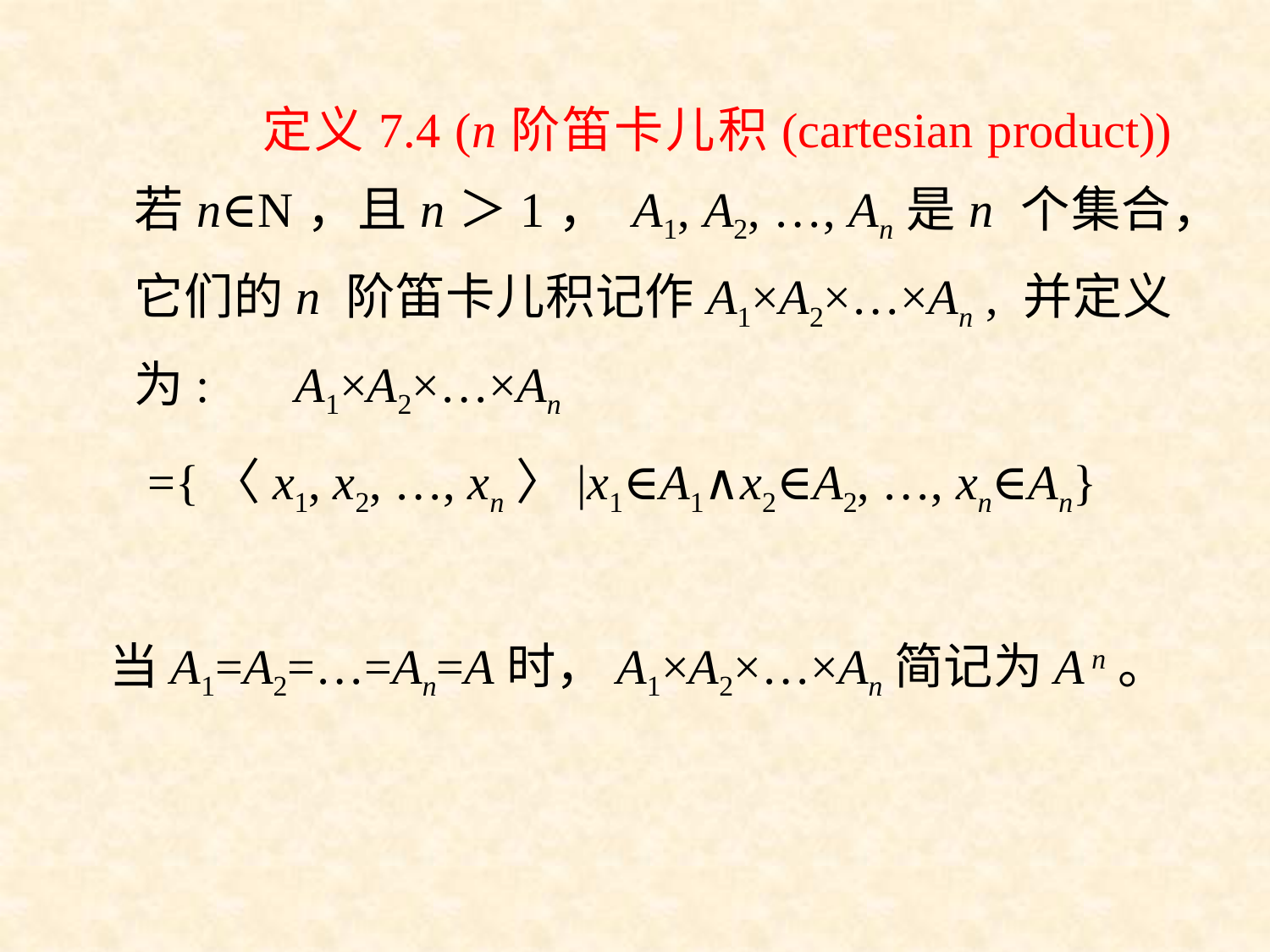

定义7.4 (n阶笛卡儿积(cartesian product)) 若n∈N，且n＞1， A1, A2, …, An是n 个集合，它们的n 阶笛卡儿积记作A1×A2×…×An , 并定义为:       A1×A2×…×An
     ={〈x1, x2, …, xn〉|x1∈A1∧x2∈A2, …, xn∈An}

 当A1=A2=…=An=A时，A1×A2×…×An简记为A n。